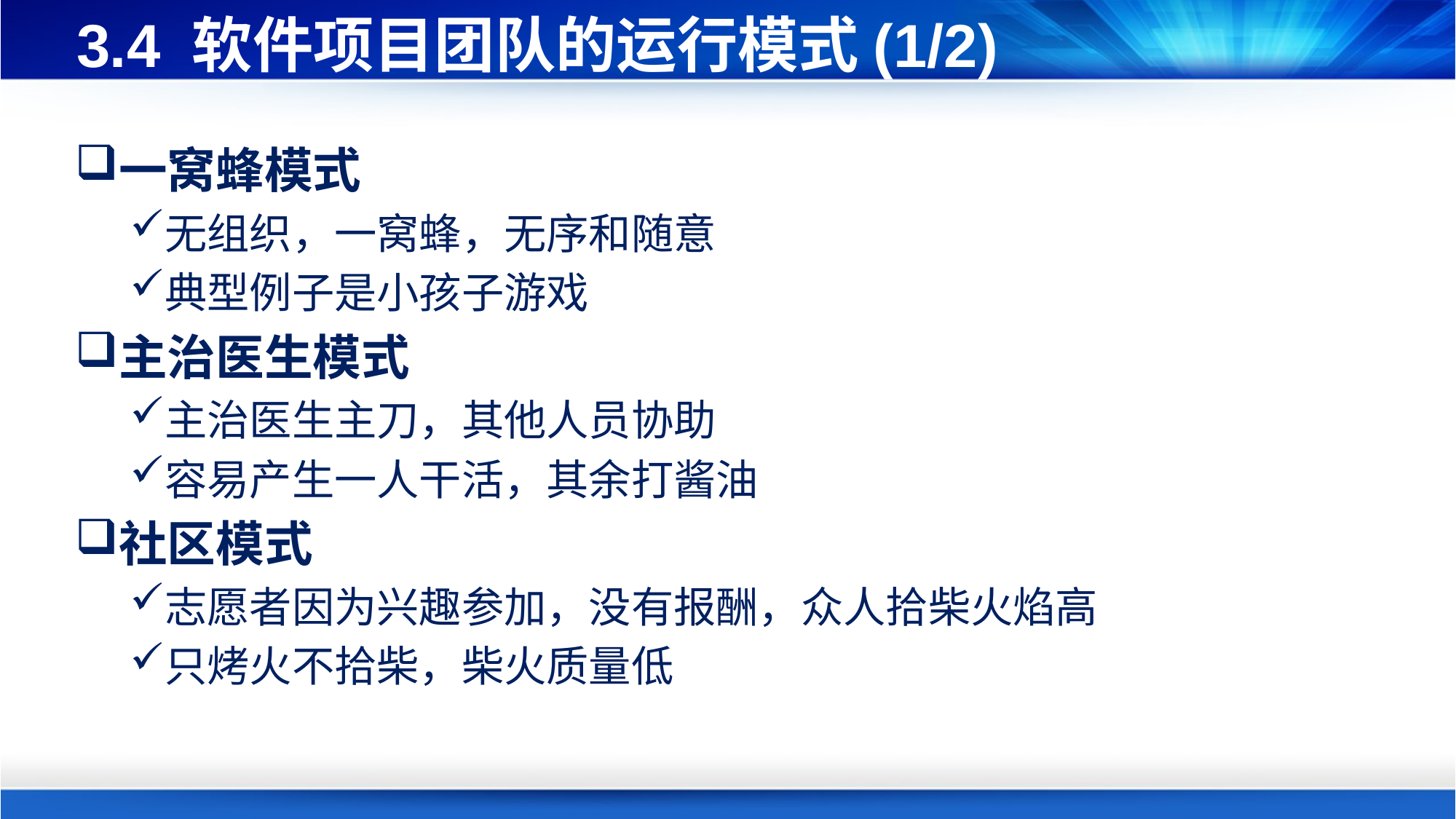

# 3.4 软件项目团队的运行模式(1/2)
一窝蜂模式
无组织，一窝蜂，无序和随意
典型例子是小孩子游戏
主治医生模式
主治医生主刀，其他人员协助
容易产生一人干活，其余打酱油
社区模式
志愿者因为兴趣参加，没有报酬，众人拾柴火焰高
只烤火不拾柴，柴火质量低